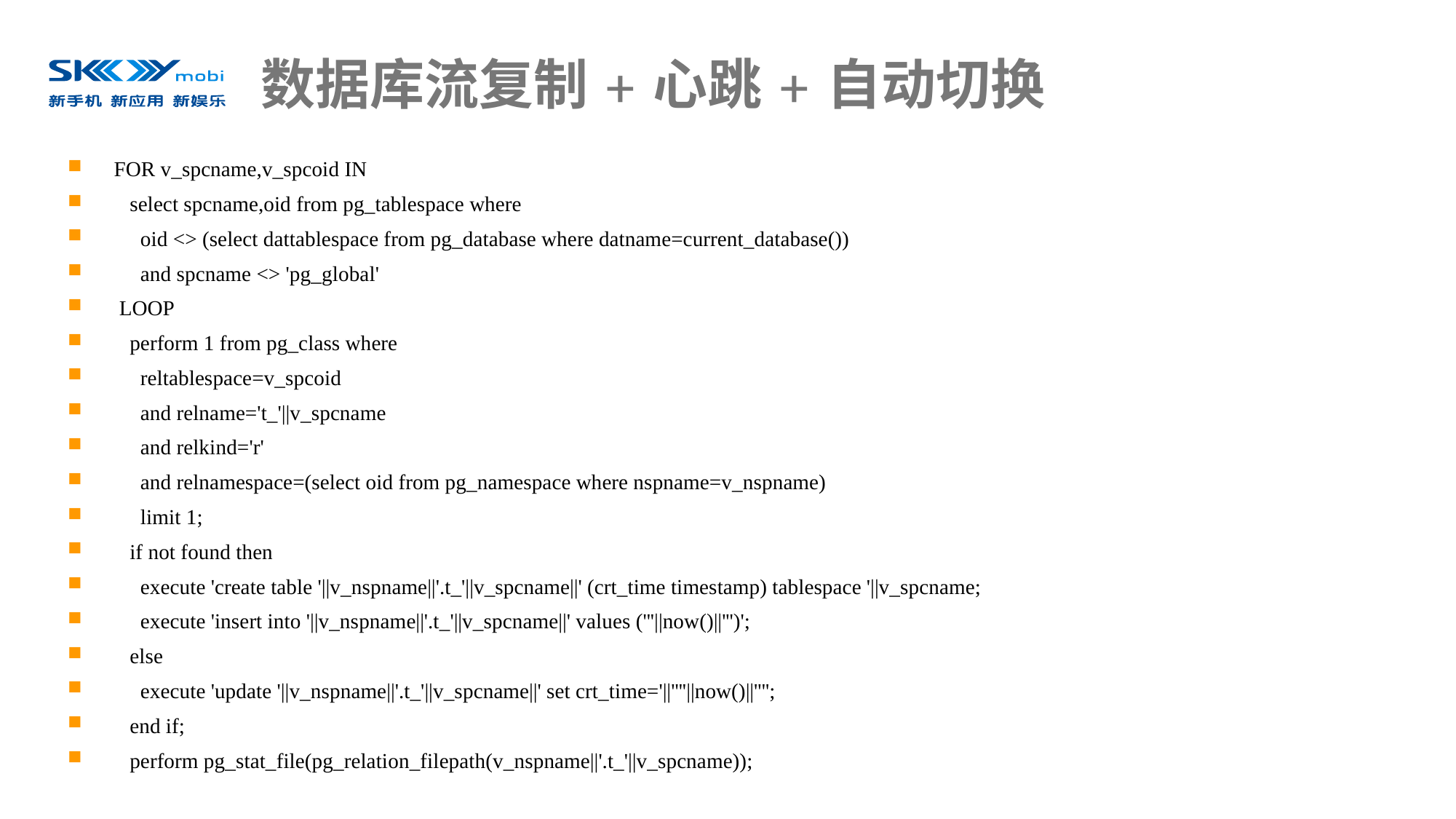

# 数据库流复制+心跳+自动切换
 FOR v_spcname,v_spcoid IN
    select spcname,oid from pg_tablespace where
      oid <> (select dattablespace from pg_database where datname=current_database())
      and spcname <> 'pg_global'
  LOOP
    perform 1 from pg_class where
      reltablespace=v_spcoid
      and relname='t_'||v_spcname
      and relkind='r'
      and relnamespace=(select oid from pg_namespace where nspname=v_nspname)
      limit 1;
    if not found then
      execute 'create table '||v_nspname||'.t_'||v_spcname||' (crt_time timestamp) tablespace '||v_spcname;
      execute 'insert into '||v_nspname||'.t_'||v_spcname||' values ('''||now()||''')';
    else
      execute 'update '||v_nspname||'.t_'||v_spcname||' set crt_time='||''''||now()||'''';
    end if;
    perform pg_stat_file(pg_relation_filepath(v_nspname||'.t_'||v_spcname));